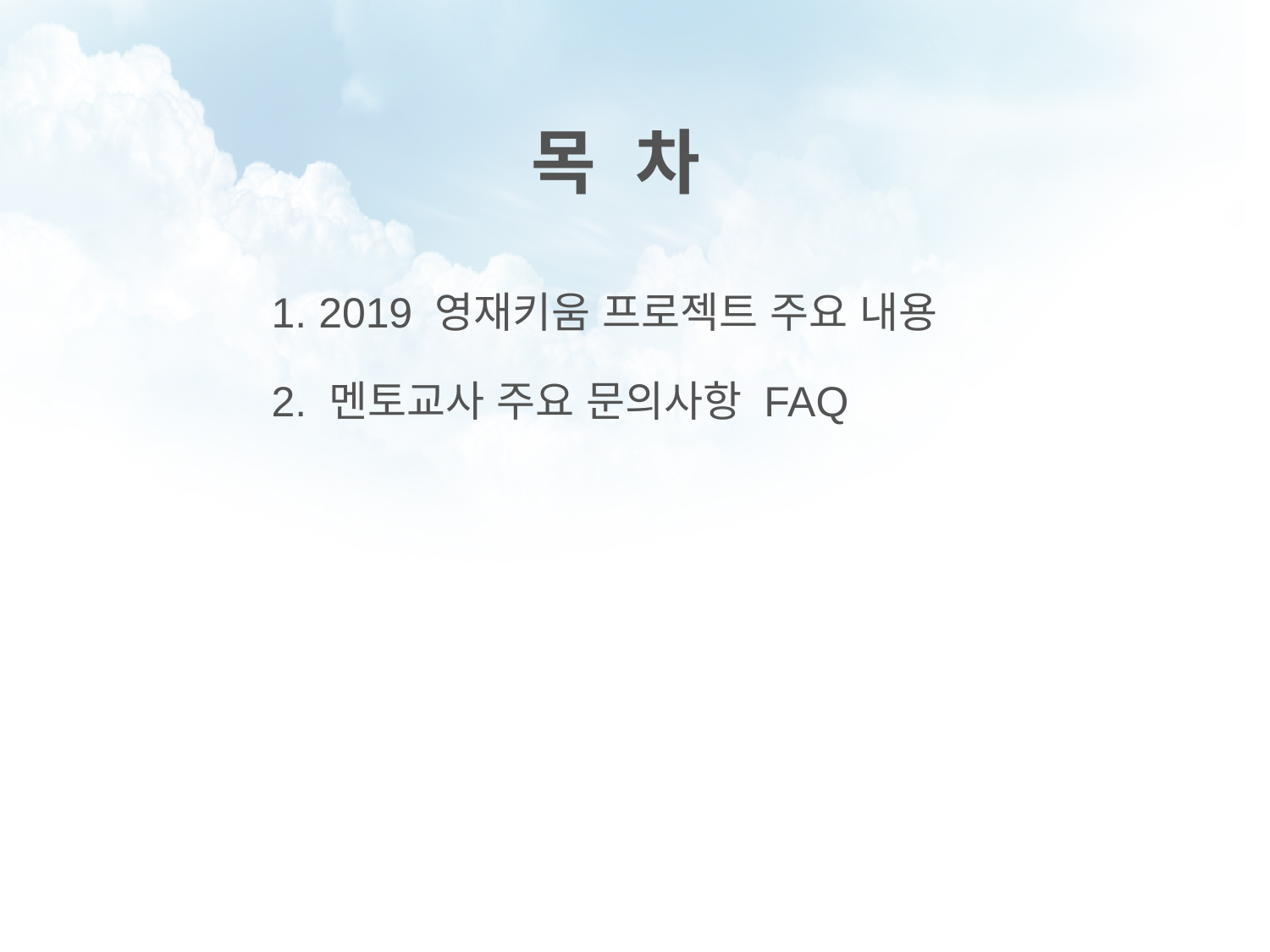

# 목  차
1. 2019 영재키움 프로젝트 주요 내용
2. 멘토교사 주요 문의사항 FAQ